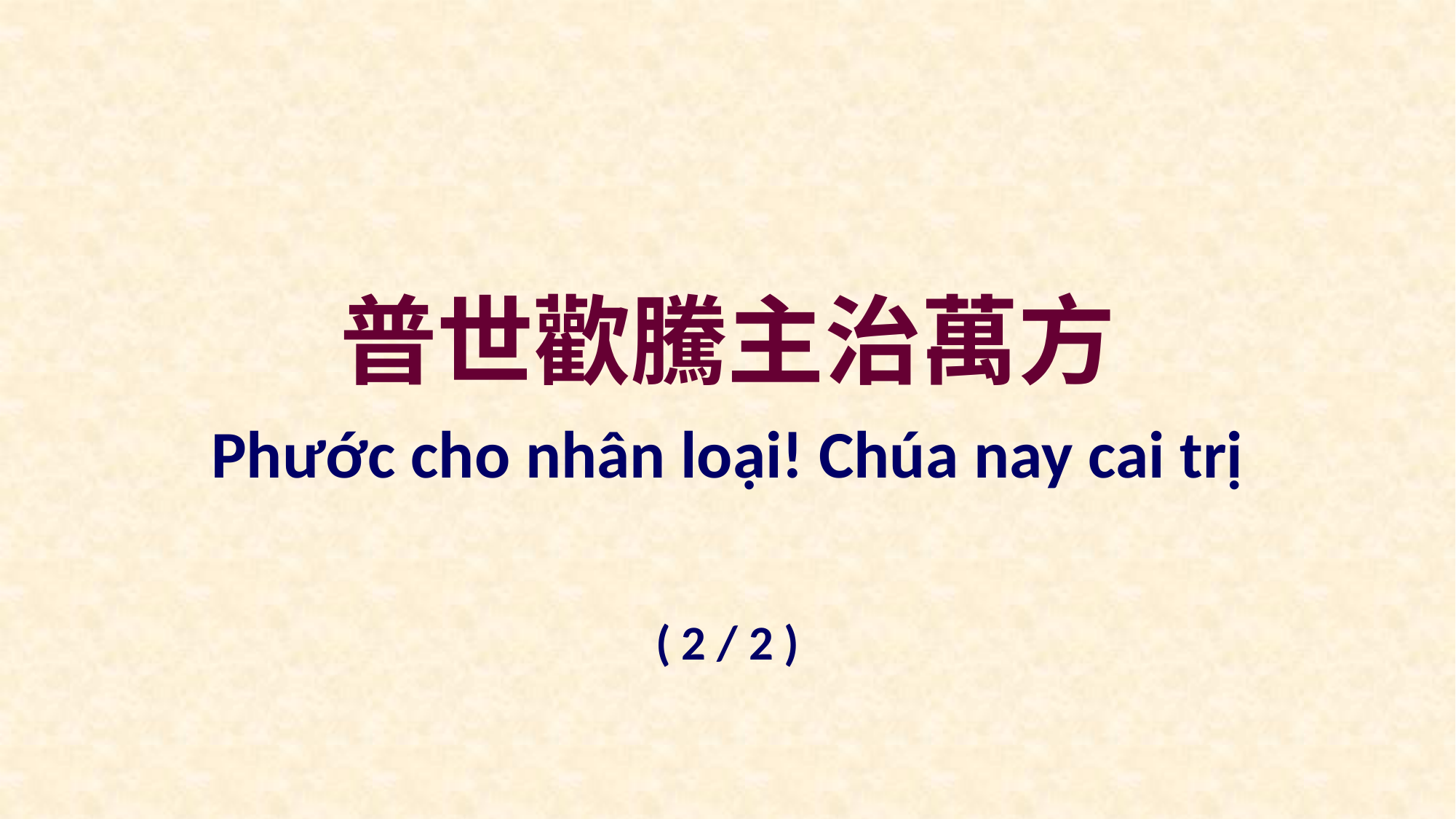

普世歡騰主治萬方
Phước cho nhân loại! Chúa nay cai trị
( 2 / 2 )